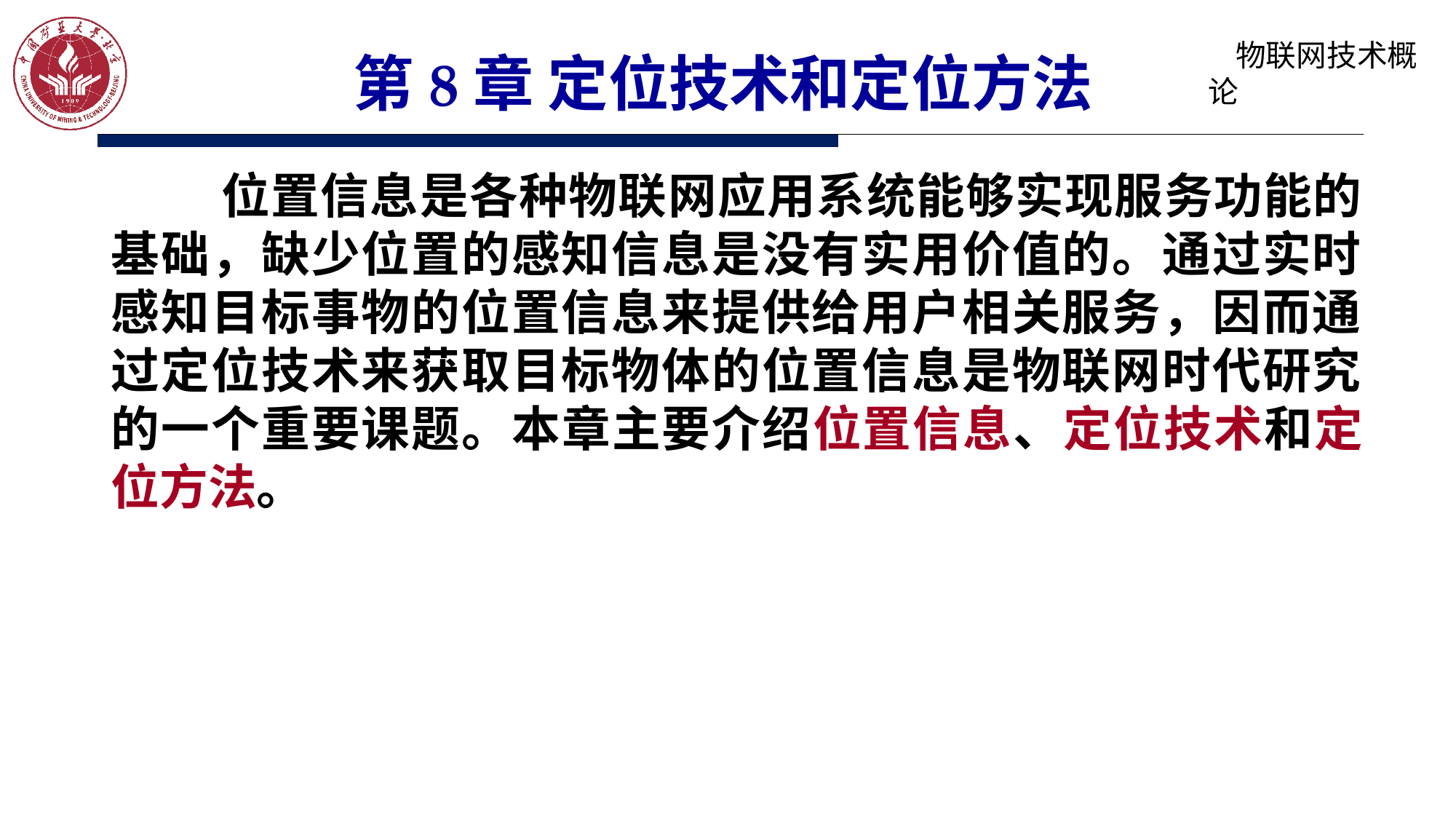

# 第8章 定位技术和定位方法
	位置信息是各种物联网应用系统能够实现服务功能的基础，缺少位置的感知信息是没有实用价值的。通过实时感知目标事物的位置信息来提供给用户相关服务，因而通过定位技术来获取目标物体的位置信息是物联网时代研究的一个重要课题。本章主要介绍位置信息、定位技术和定位方法。